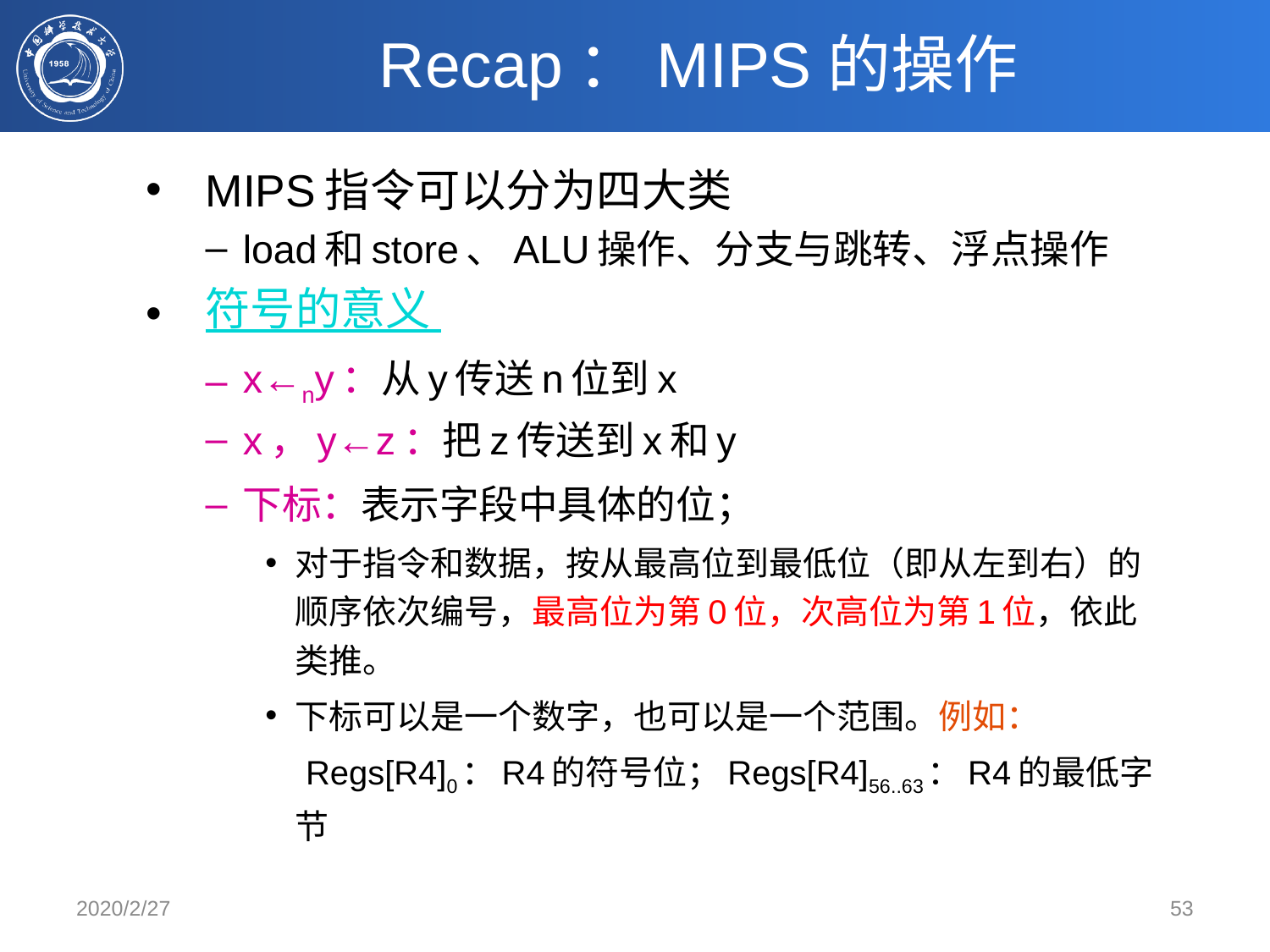

# Recap：MIPS的操作
MIPS指令可以分为四大类
load和store、ALU操作、分支与跳转、浮点操作
符号的意义
x←ny：从y传送n位到x
x，y←z：把z传送到x和y
下标：表示字段中具体的位；
对于指令和数据，按从最高位到最低位（即从左到右）的顺序依次编号，最高位为第0位，次高位为第1位，依此类推。
下标可以是一个数字，也可以是一个范围。例如：
　Regs[R4]0：R4的符号位；Regs[R4]56..63：R4的最低字节

2020/2/27
53